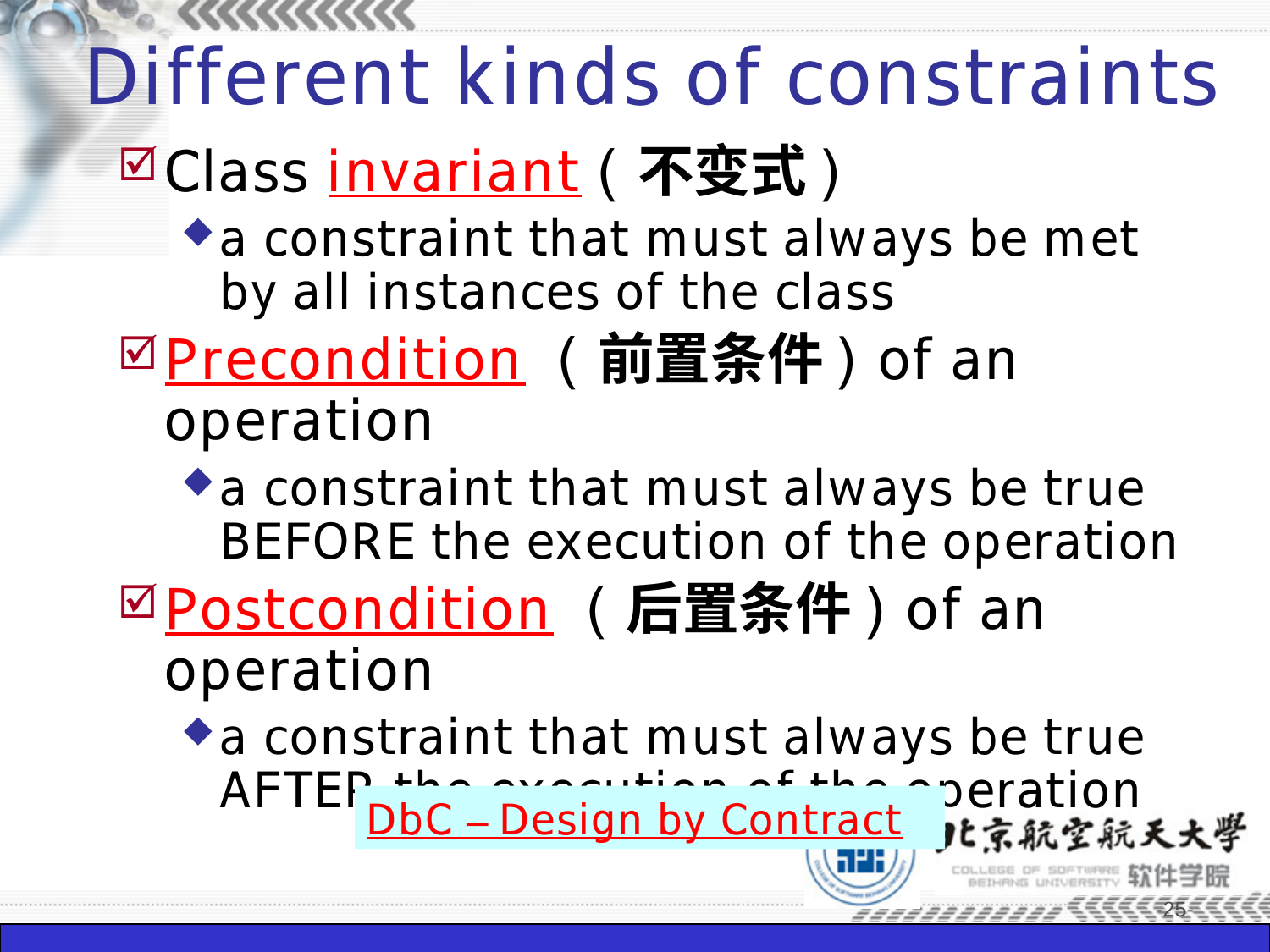

# Different kinds of constraints
Class invariant (不变式)
a constraint that must always be met by all instances of the class
Precondition  (前置条件) of an operation
a constraint that must always be true BEFORE the execution of the operation
Postcondition  (后置条件) of an operation
a constraint that must always be true AFTER the execution of the operation

DbC – Design by Contract
-25-